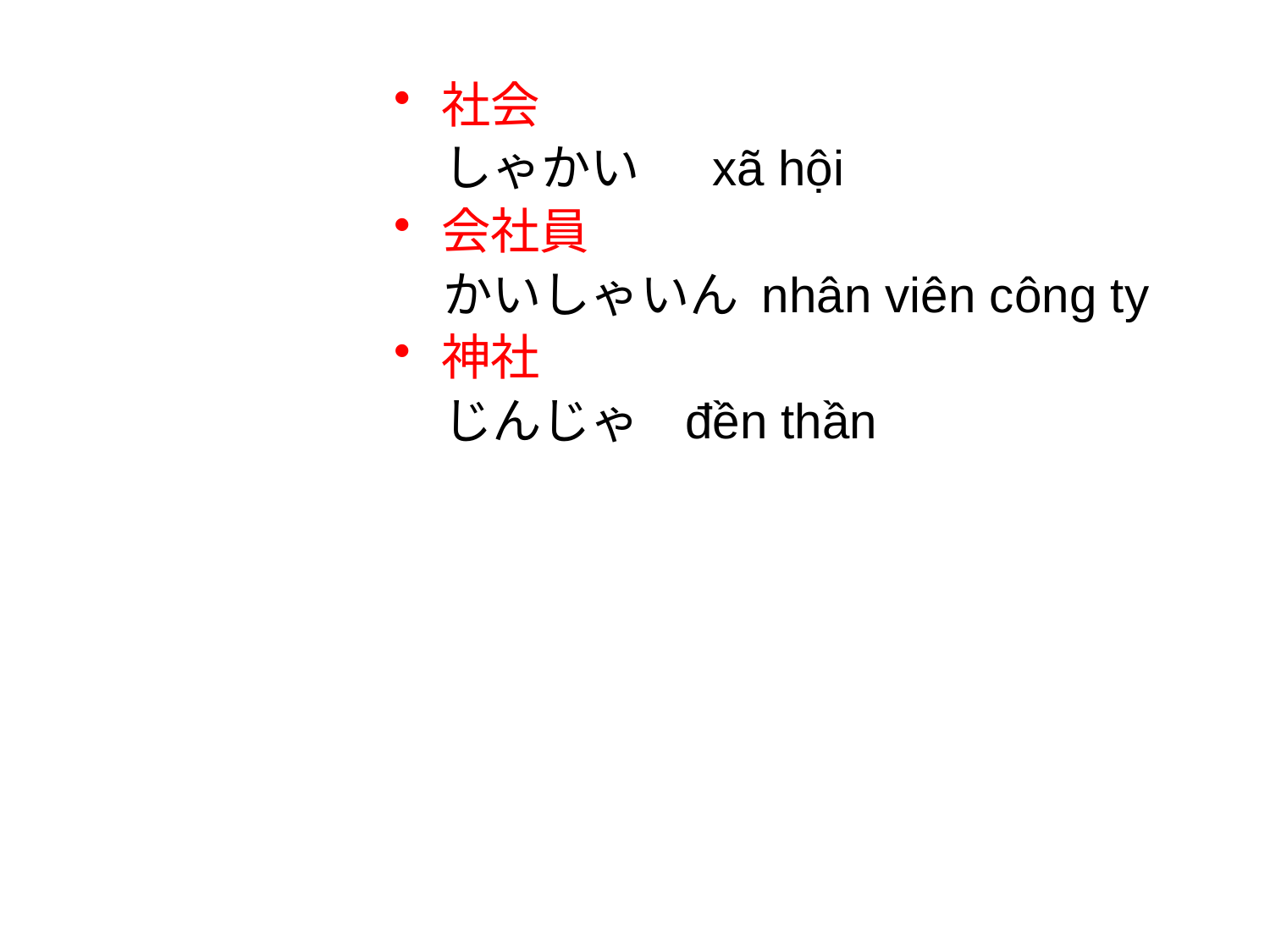

社会
　しゃかい 　xã hội
会社員
　かいしゃいん nhân viên công ty
神社
　じんじゃ   đền thần